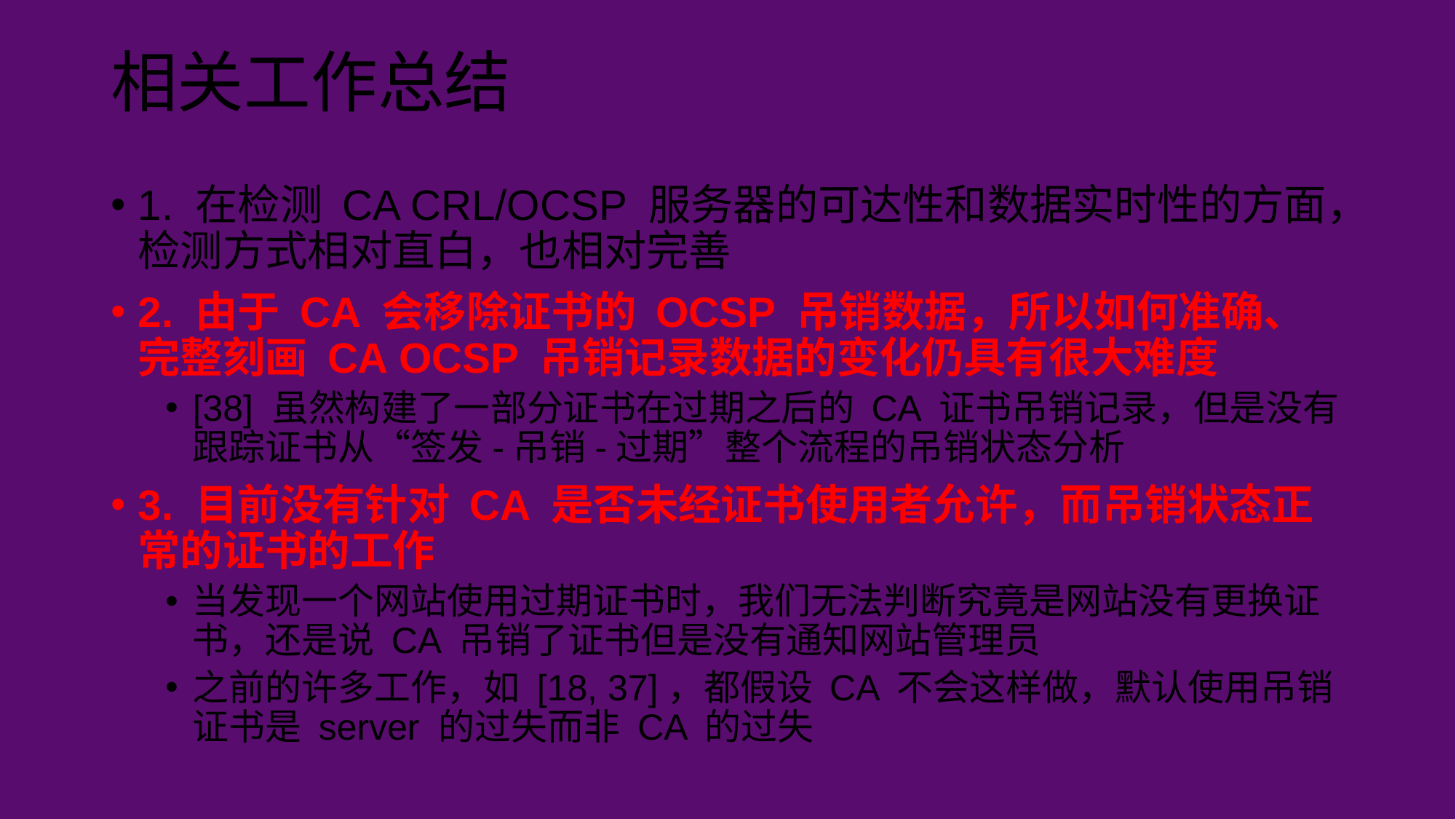

# 相关工作总结
1. 在检测 CA CRL/OCSP 服务器的可达性和数据实时性的方面，检测方式相对直白，也相对完善
2. 由于 CA 会移除证书的 OCSP 吊销数据，所以如何准确、完整刻画 CA OCSP 吊销记录数据的变化仍具有很大难度
[38] 虽然构建了一部分证书在过期之后的 CA 证书吊销记录，但是没有跟踪证书从“签发-吊销-过期”整个流程的吊销状态分析
3. 目前没有针对 CA 是否未经证书使用者允许，而吊销状态正常的证书的工作
当发现一个网站使用过期证书时，我们无法判断究竟是网站没有更换证书，还是说 CA 吊销了证书但是没有通知网站管理员
之前的许多工作，如 [18, 37]，都假设 CA 不会这样做，默认使用吊销证书是 server 的过失而非 CA 的过失